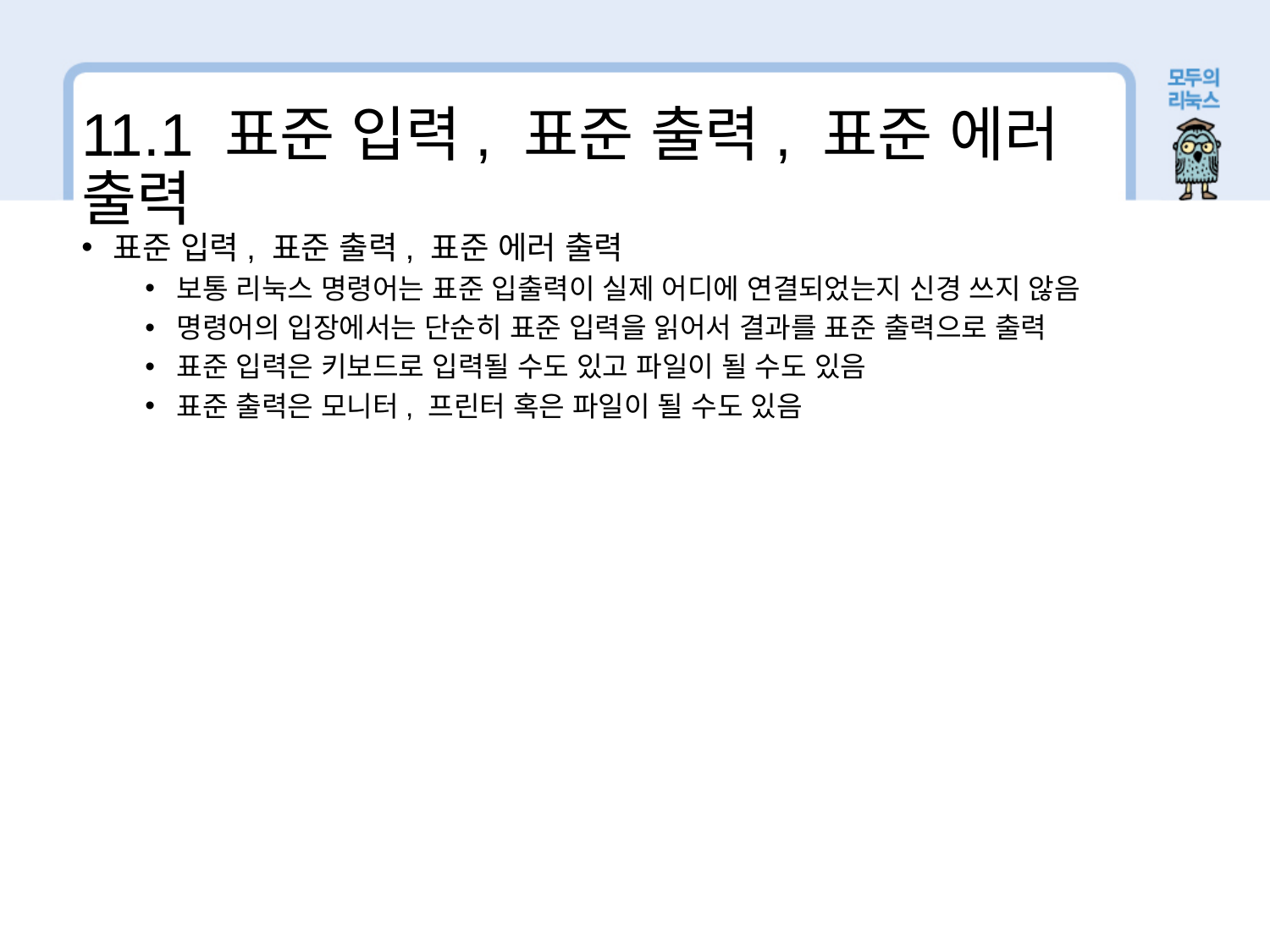

11.1 표준 입력, 표준 출력, 표준 에러 출력
표준 입력, 표준 출력, 표준 에러 출력
보통 리눅스 명령어는 표준 입출력이 실제 어디에 연결되었는지 신경 쓰지 않음
명령어의 입장에서는 단순히 표준 입력을 읽어서 결과를 표준 출력으로 출력
표준 입력은 키보드로 입력될 수도 있고 파일이 될 수도 있음
표준 출력은 모니터, 프린터 혹은 파일이 될 수도 있음